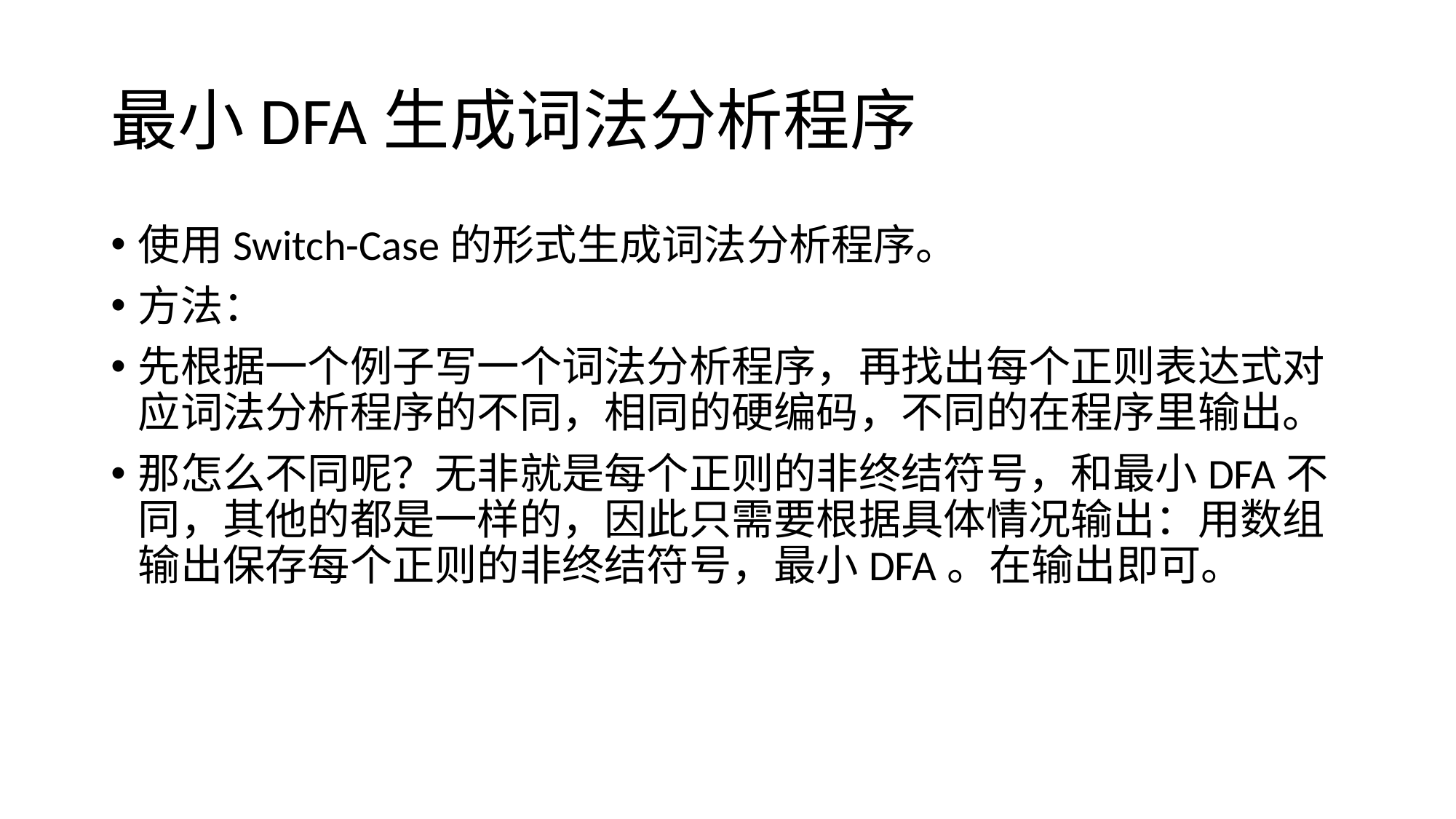

# 最小DFA生成词法分析程序
使用Switch-Case的形式生成词法分析程序。
方法：
先根据一个例子写一个词法分析程序，再找出每个正则表达式对应词法分析程序的不同，相同的硬编码，不同的在程序里输出。
那怎么不同呢？无非就是每个正则的非终结符号，和最小DFA不同，其他的都是一样的，因此只需要根据具体情况输出：用数组输出保存每个正则的非终结符号，最小DFA。在输出即可。